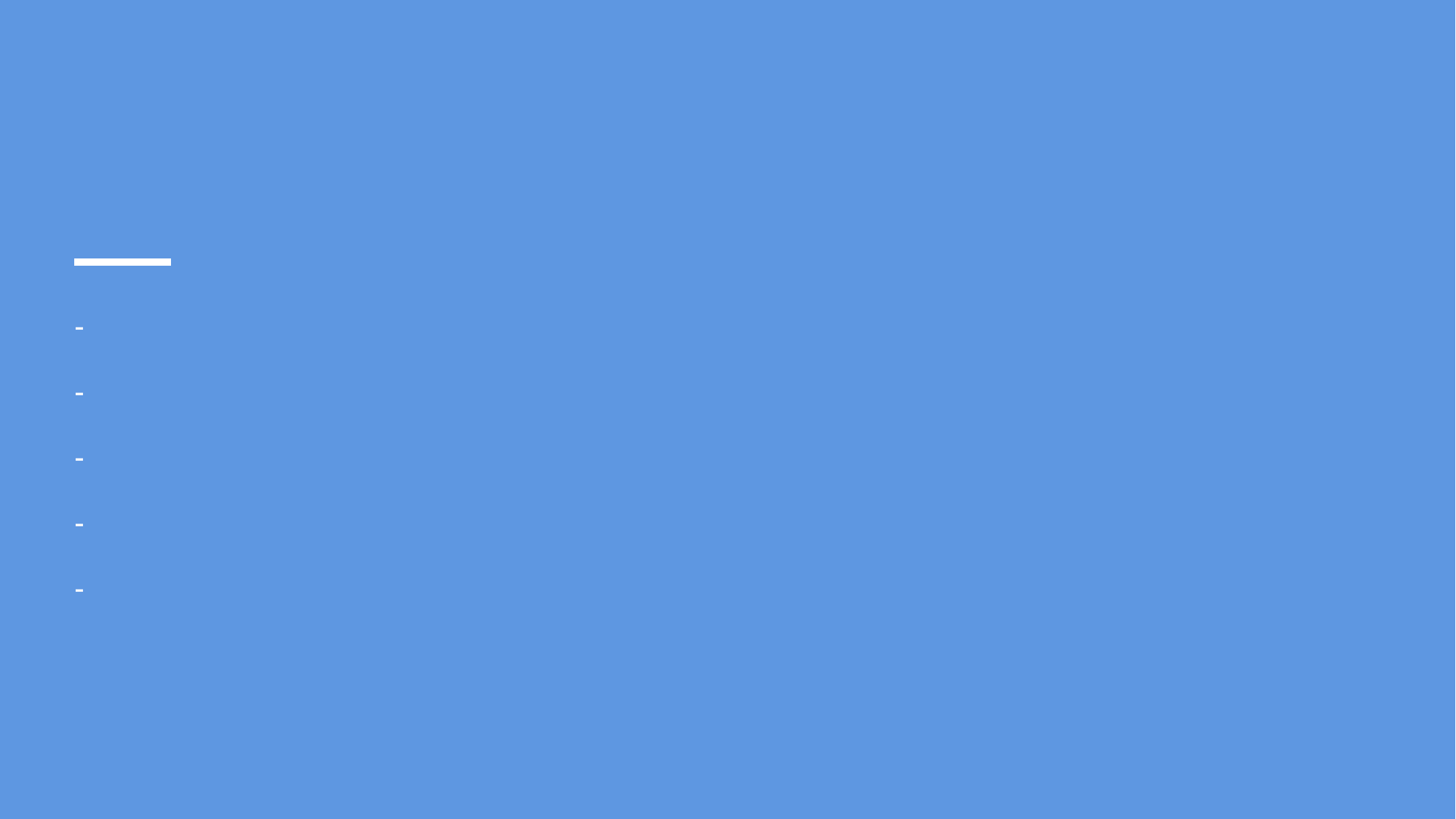

05. 결 론
Under Fitting 문제 해결

Validation Loss 튀는 현상 해결

해당 데이터셋 딥러닝 모델 적용에 대한 이해

이후 모델에 대한 연구 or 전처리 연구

모델 연구
=> 해당 데이터 셋에 적합한 모델 경험적으로 찾기(예를 들면, LSTM 등)